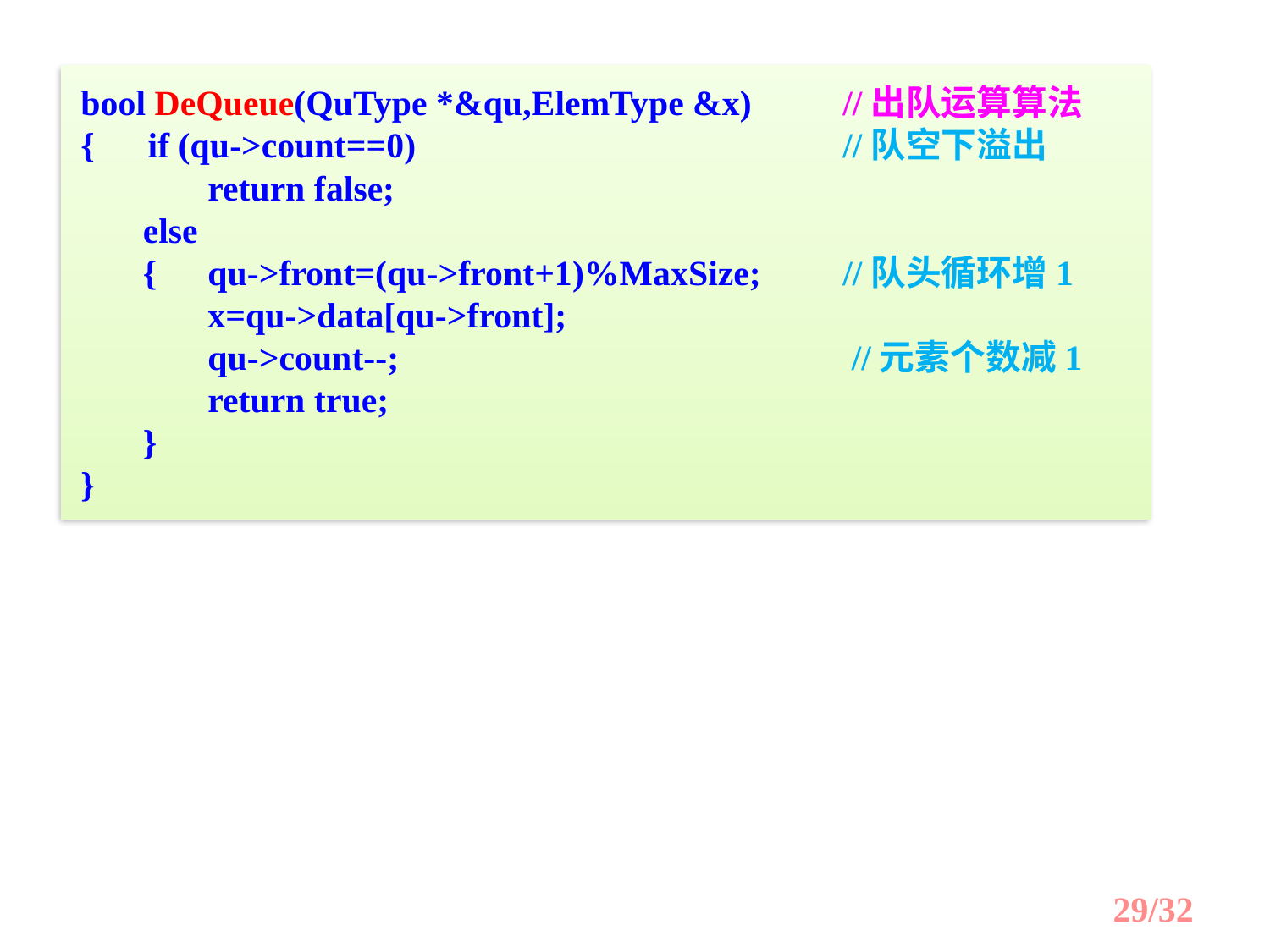

bool DeQueue(QuType *&qu,ElemType &x)  	//出队运算算法
{      if (qu->count==0)		         		//队空下溢出
	return false;
       else
       {	qu->front=(qu->front+1)%MaxSize; 	//队头循环增1
	x=qu->data[qu->front];
	qu->count--;			  	 //元素个数减1
	return true;
       }
}
29/32